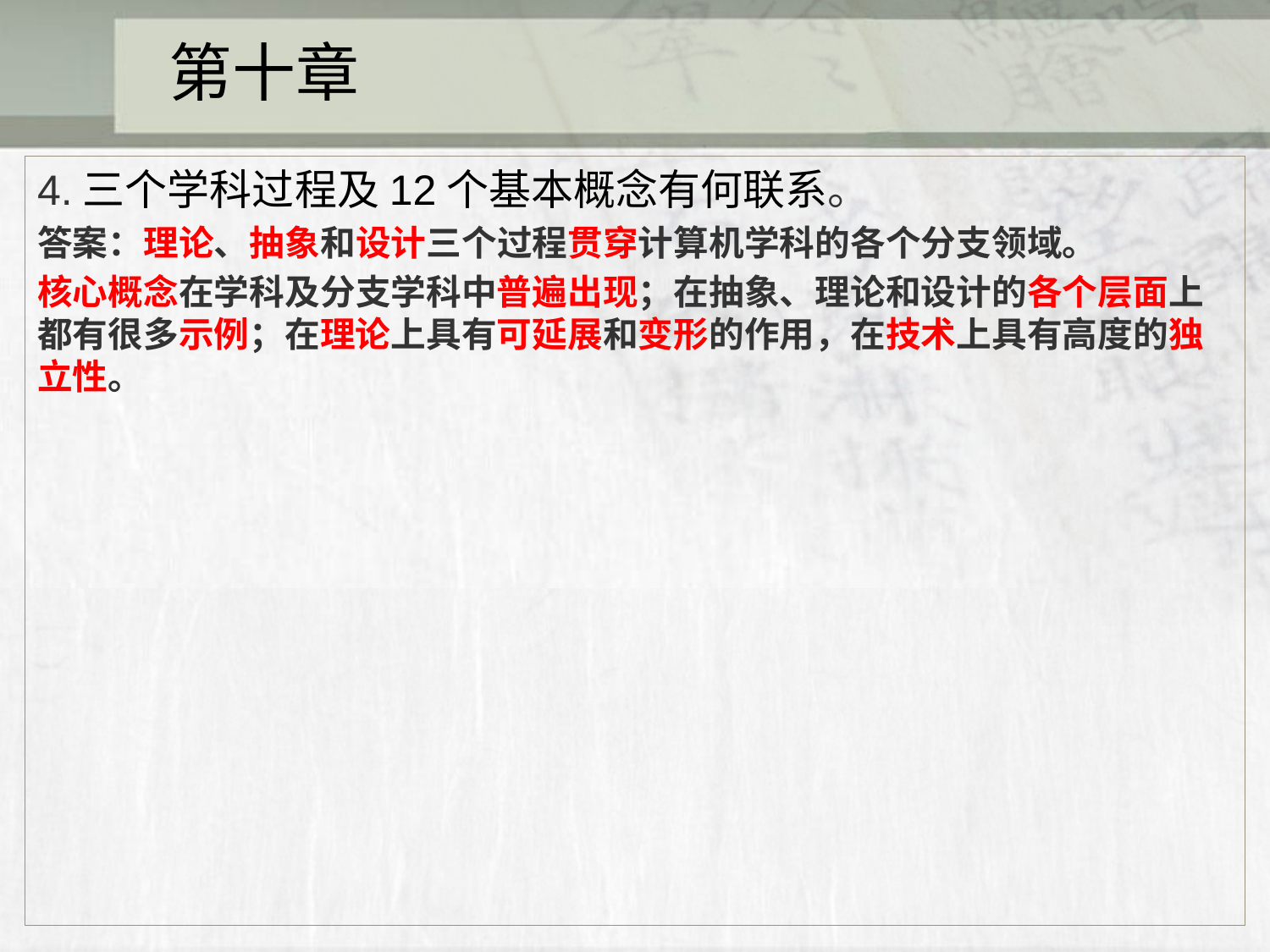

# 第十章
4.三个学科过程及12个基本概念有何联系。
答案：理论、抽象和设计三个过程贯穿计算机学科的各个分支领域。
核心概念在学科及分支学科中普遍出现；在抽象、理论和设计的各个层面上都有很多示例；在理论上具有可延展和变形的作用，在技术上具有高度的独立性。